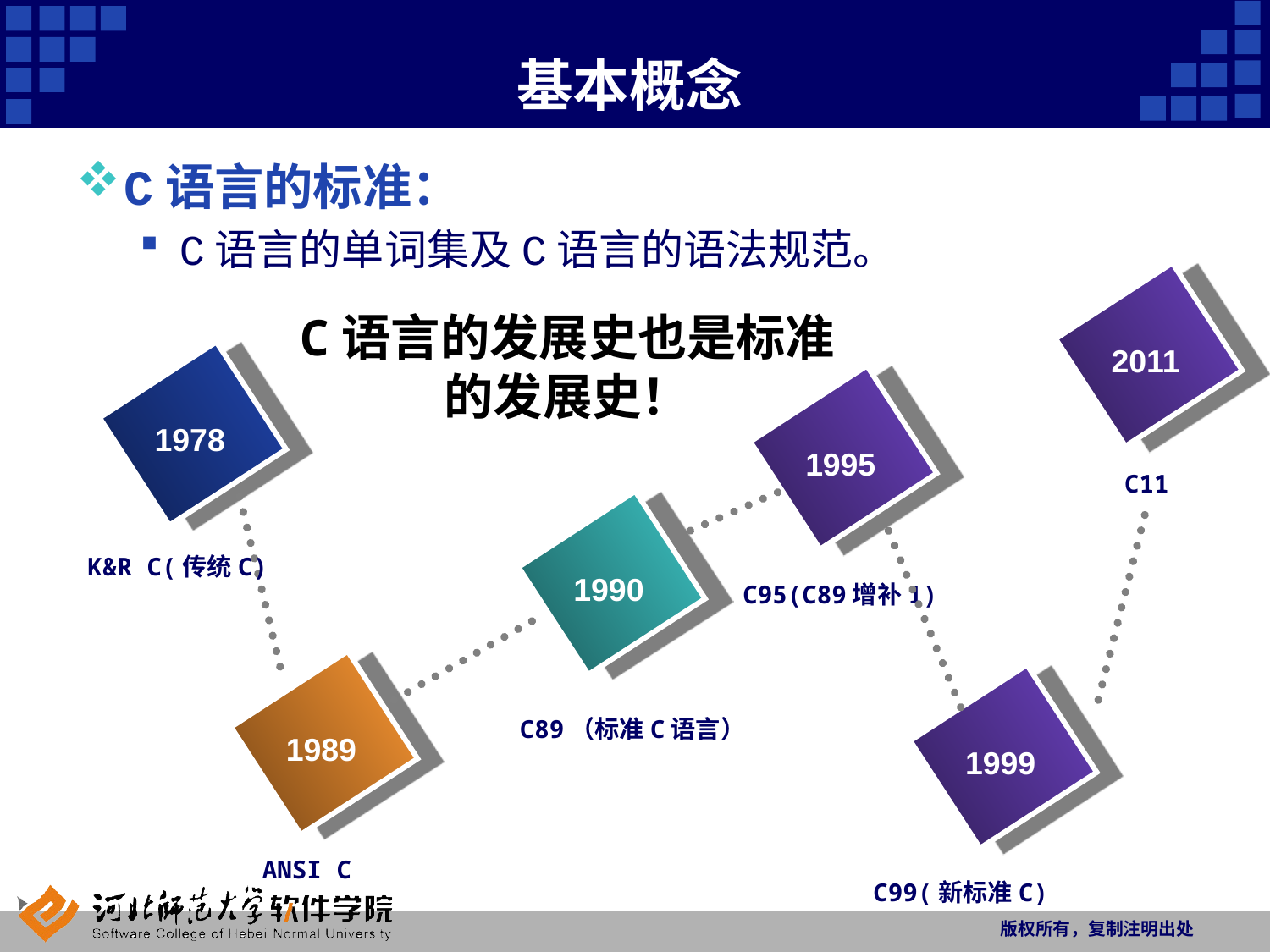

# 基本概念
C语言的标准：
C语言的单词集及C语言的语法规范。

C语言的发展史也是标准的发展史！
2011

1978
1995
C11

K&R C(传统C)
1990
C95(C89增补1)

C89（标准C语言）
1989
1999
ANSI C
C99(新标准C)
版权所有，复制注明出处